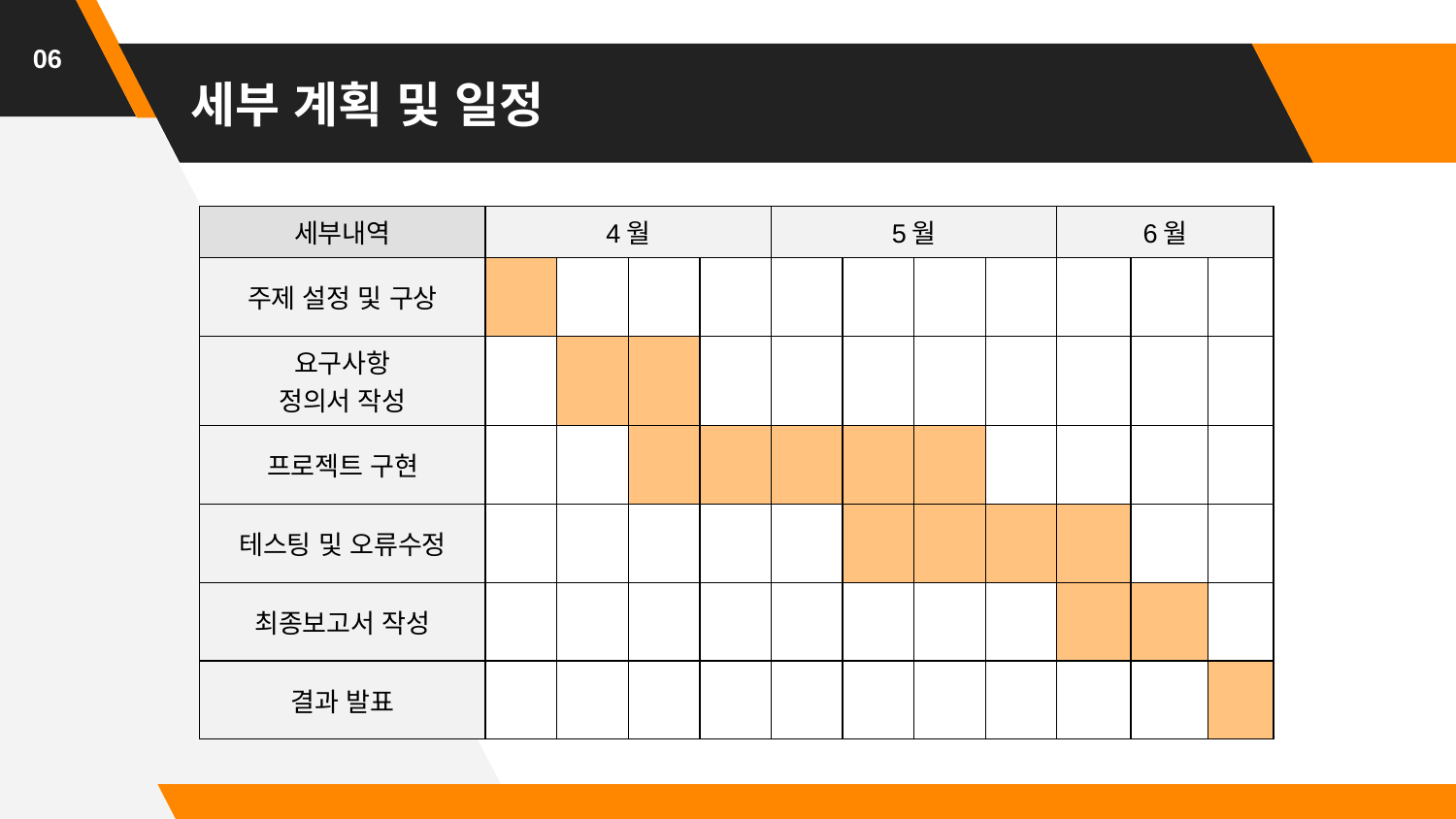

06
# 세부 계획 및 일정
| 세부내역 | 4월 |  |  |  | 5월 |  |  |  | 6월 |  |  |
| --- | --- | --- | --- | --- | --- | --- | --- | --- | --- | --- | --- |
| 주제 설정 및 구상 |  |  |  |  |  |  |  |  |  |  |  |
| 요구사항 정의서 작성 |  |  |  |  |  |  |  |  |  |  |  |
| 프로젝트 구현 |  |  |  |  |  |  |  |  |  |  |  |
| 테스팅 및 오류수정 |  |  |  |  |  |  |  |  |  |  |  |
| 최종보고서 작성 |  |  |  |  |  |  |  |  |  |  |  |
| 결과 발표 |  |  |  |  |  |  |  |  |  |  |  |